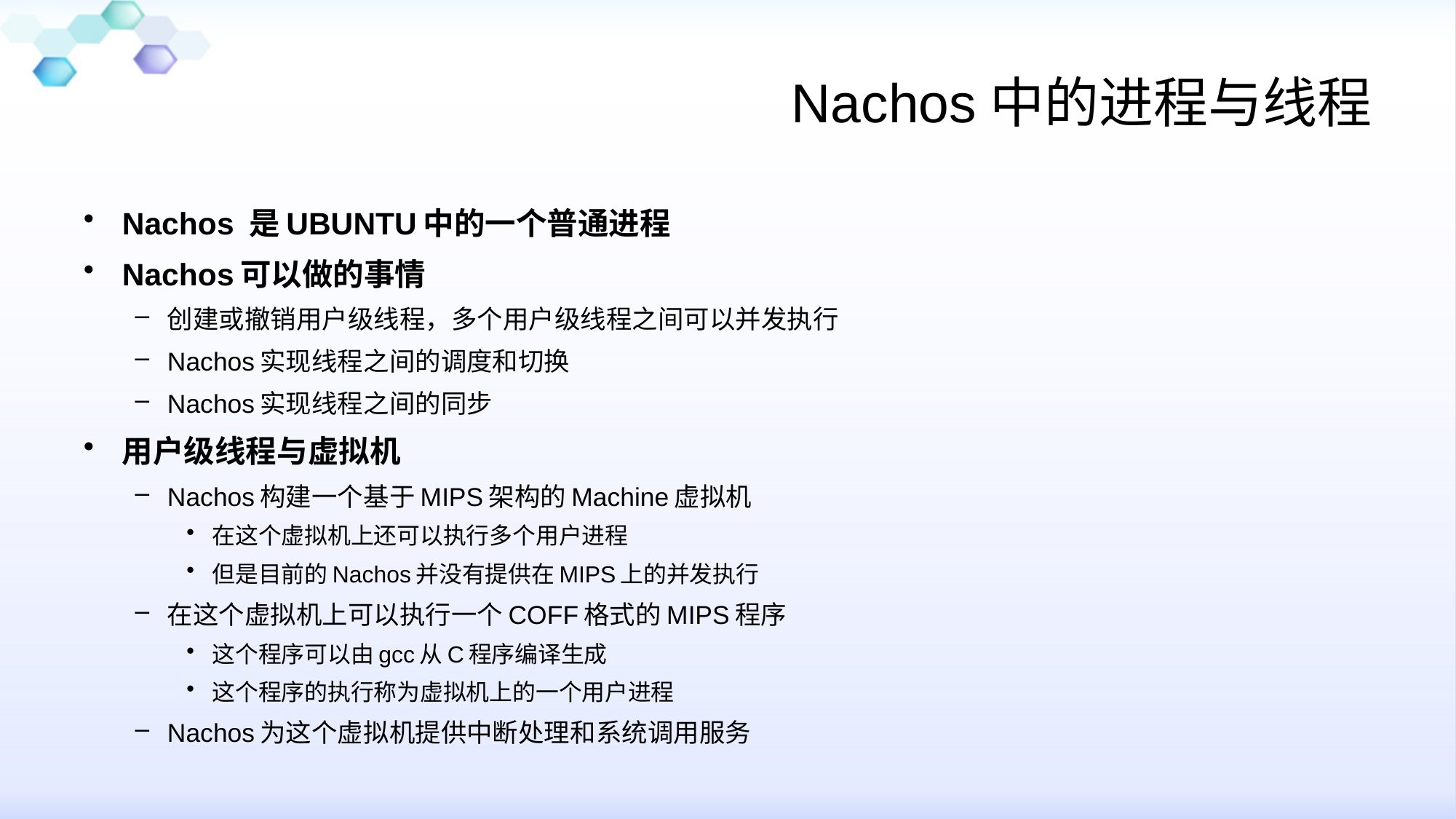

# Nachos中的进程与线程
Nachos 是UBUNTU中的一个普通进程
Nachos可以做的事情
创建或撤销用户级线程，多个用户级线程之间可以并发执行
Nachos实现线程之间的调度和切换
Nachos实现线程之间的同步
用户级线程与虚拟机
Nachos构建一个基于MIPS架构的Machine虚拟机
在这个虚拟机上还可以执行多个用户进程
但是目前的Nachos并没有提供在MIPS上的并发执行
在这个虚拟机上可以执行一个COFF格式的MIPS程序
这个程序可以由gcc从C程序编译生成
这个程序的执行称为虚拟机上的一个用户进程
Nachos为这个虚拟机提供中断处理和系统调用服务